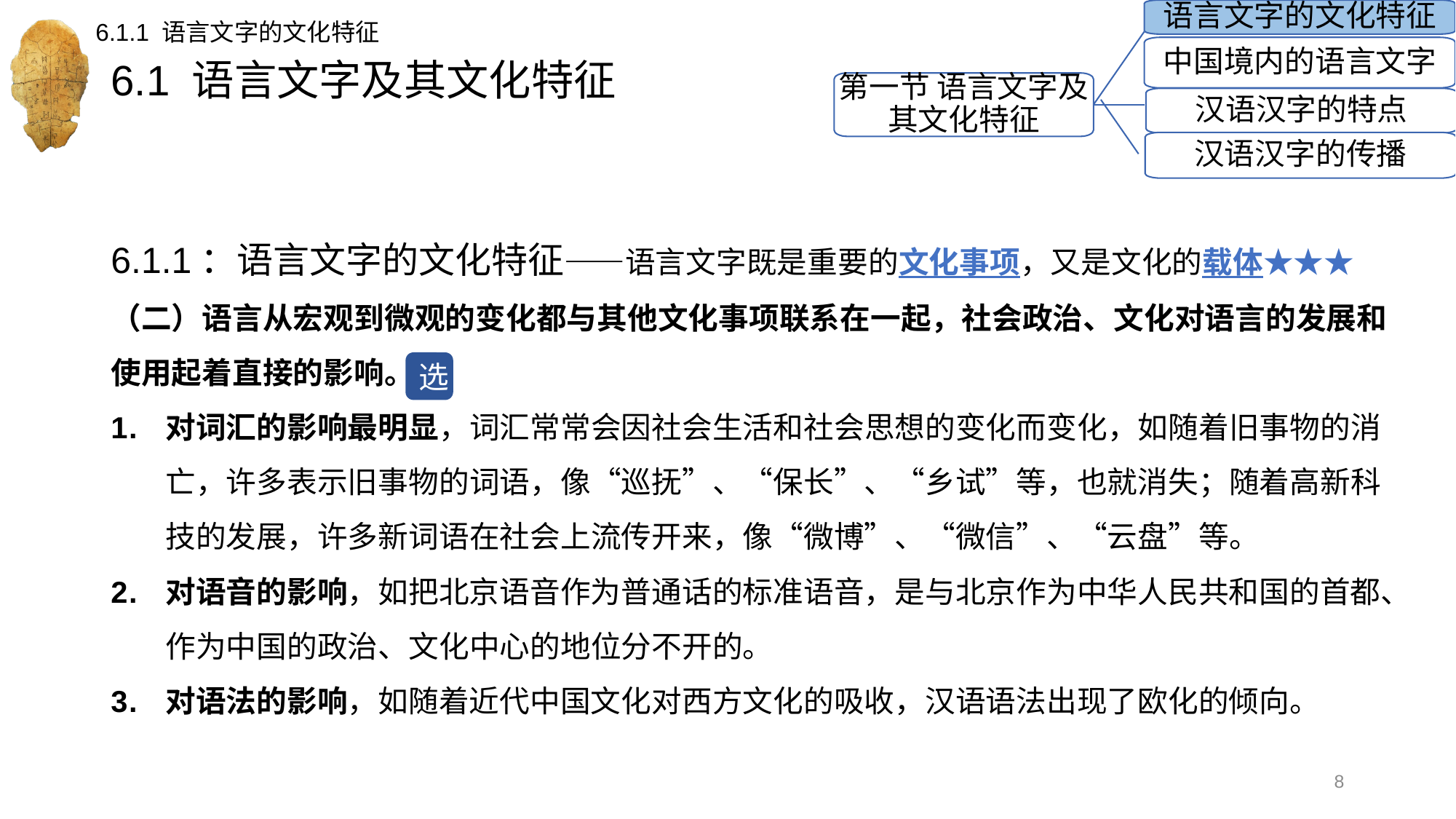

语言文字的文化特征
6.1.1 语言文字的文化特征
中国境内的语言文字
# 6.1 语言文字及其文化特征

第一节 语言文字及其文化特征
汉语汉字的特点

汉语汉字的传播
6.1.1：语言文字的文化特征——语言文字既是重要的文化事项，又是文化的载体★★★
（二）语言从宏观到微观的变化都与其他文化事项联系在一起，社会政治、文化对语言的发展和使用起着直接的影响。
对词汇的影响最明显，词汇常常会因社会生活和社会思想的变化而变化，如随着旧事物的消亡，许多表示旧事物的词语，像“巡抚”、“保长”、“乡试”等，也就消失；随着高新科技的发展，许多新词语在社会上流传开来，像“微博”、“微信”、“云盘”等。
对语音的影响，如把北京语音作为普通话的标准语音，是与北京作为中华人民共和国的首都、作为中国的政治、文化中心的地位分不开的。
对语法的影响，如随着近代中国文化对西方文化的吸收，汉语语法出现了欧化的倾向。
选
8